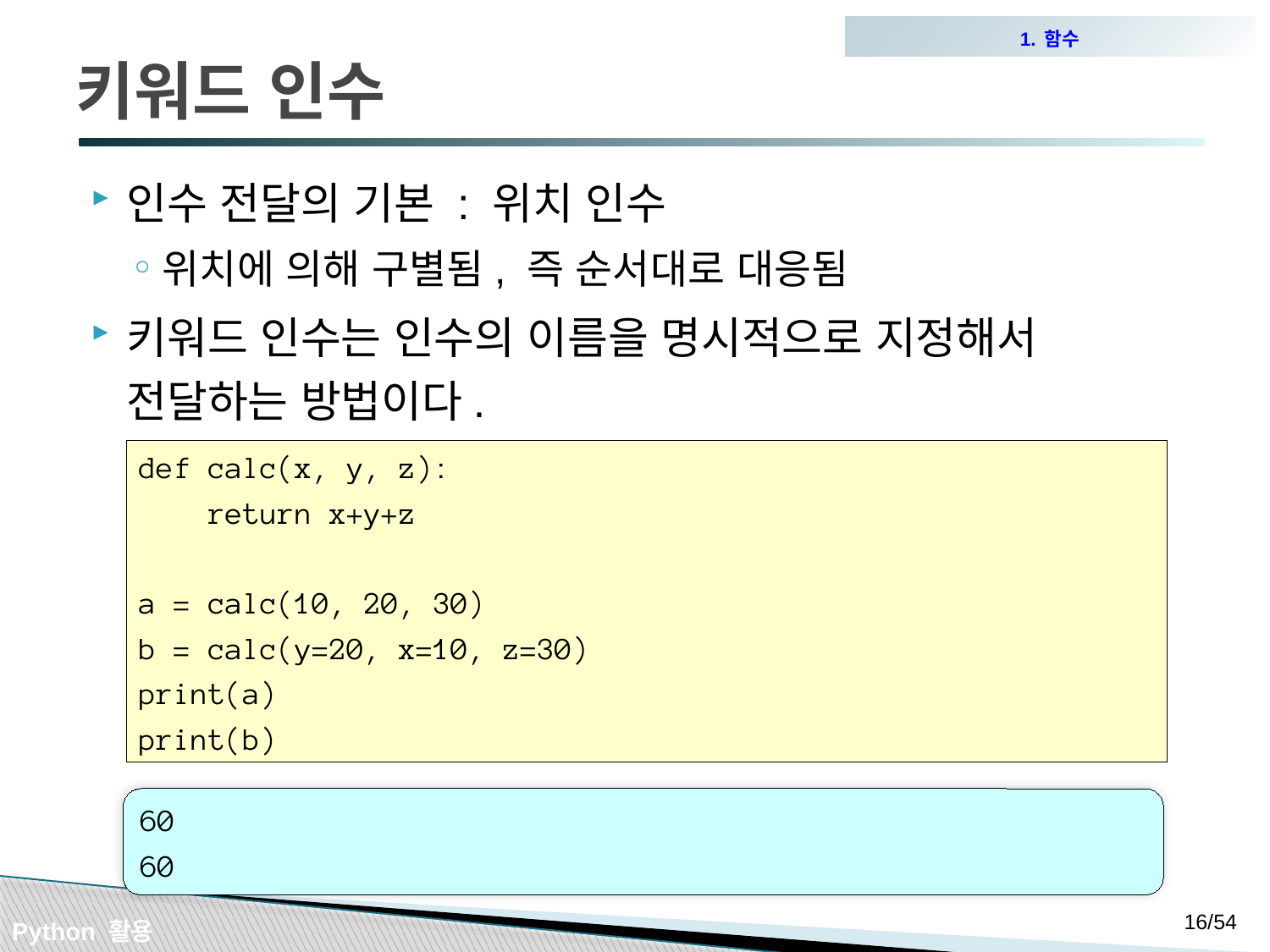

1. 함수
# 키워드 인수
인수 전달의 기본 : 위치 인수
위치에 의해 구별됨, 즉 순서대로 대응됨
키워드 인수는 인수의 이름을 명시적으로 지정해서 전달하는 방법이다.

def calc(x, y, z):
    return x+y+z

a = calc(10, 20, 30)
b = calc(y=20, x=10, z=30)
print(a)
print(b)
60
60
16